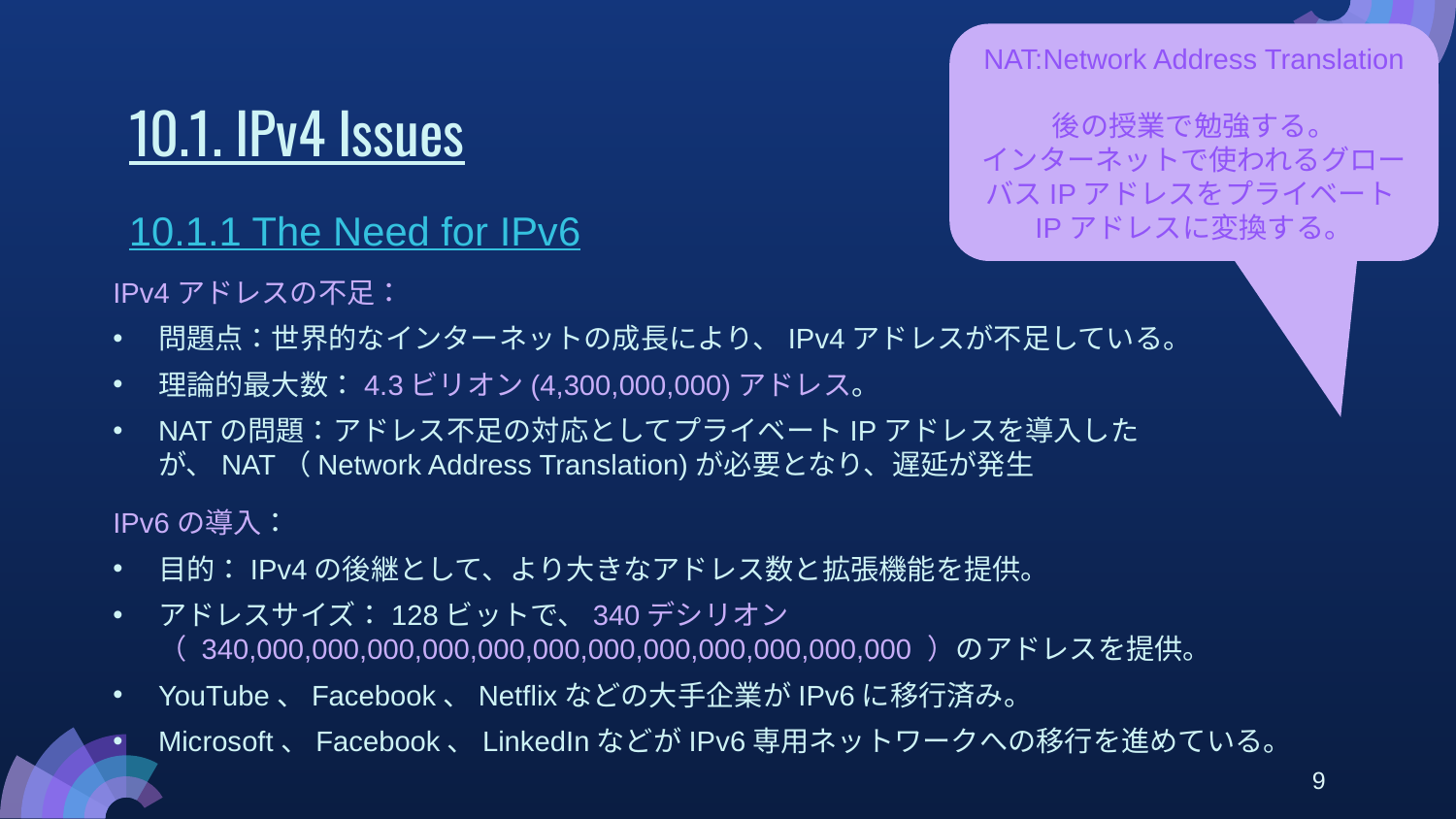

NAT:Network Address Translation
後の授業で勉強する。
インターネットで使われるグローバスIPアドレスをプライベートIPアドレスに変換する。
# 10.1. IPv4 Issues
10.1.1 The Need for IPv6
IPv4アドレスの不足：
問題点：世界的なインターネットの成長により、IPv4アドレスが不足している。
理論的最大数：4.3ビリオン(4,300,000,000)アドレス。
NATの問題：アドレス不足の対応としてプライベートIPアドレスを導入したが、NAT（Network Address Translation)が必要となり、遅延が発生
IPv6の導入：
目的：IPv4の後継として、より大きなアドレス数と拡張機能を提供。
アドレスサイズ：128ビットで、340デシリオン（ 340,000,000,000,000,000,000,000,000,000,000,000,000 ）のアドレスを提供。
YouTube、Facebook、Netflixなどの大手企業がIPv6に移行済み。
Microsoft、Facebook、LinkedInなどがIPv6専用ネットワークへの移行を進めている。
9